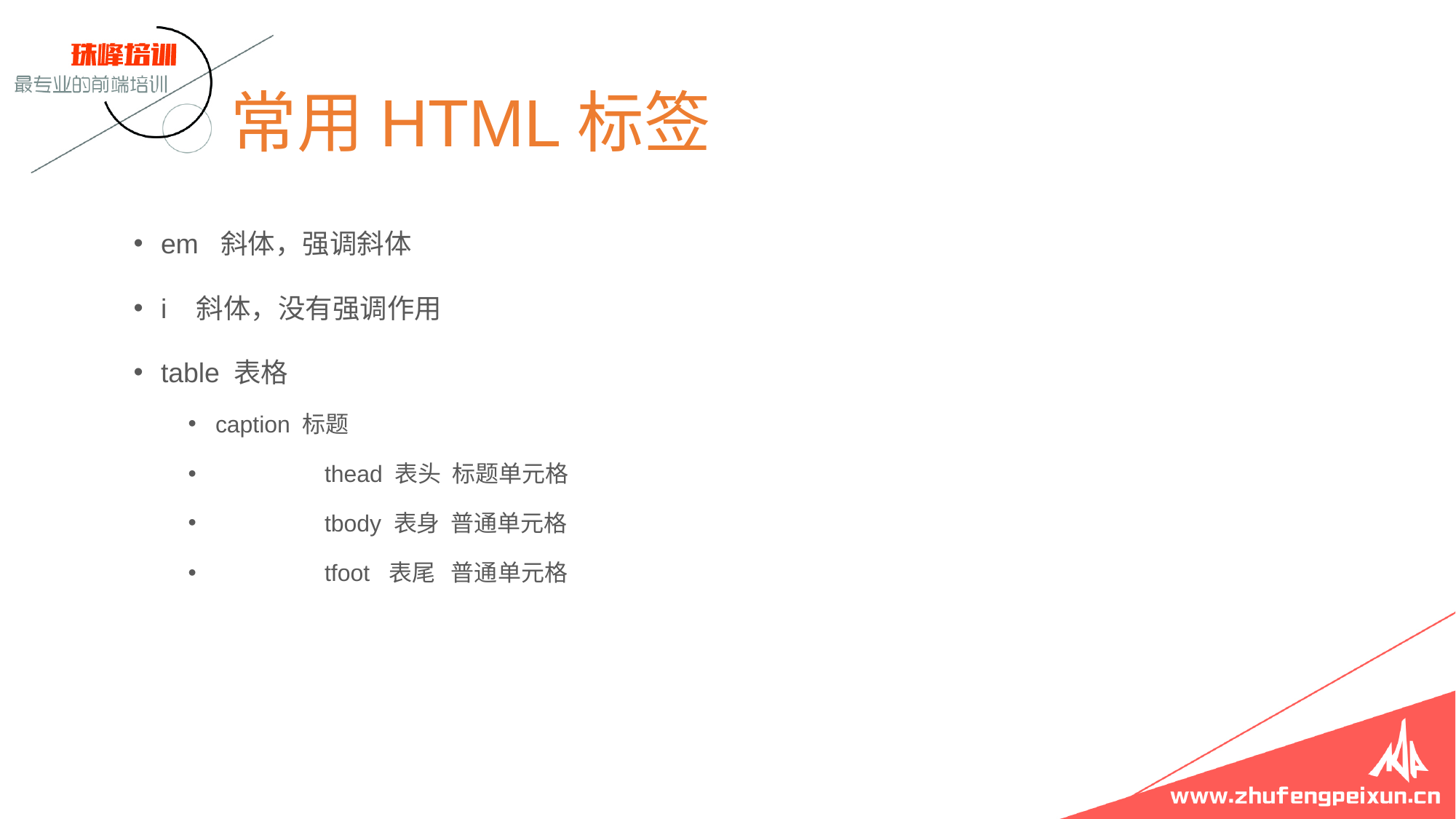

# 常用HTML标签
em  斜体，强调斜体
i   斜体，没有强调作用
table 表格
caption 标题
	thead 表头  标题单元格
	tbody 表身  普通单元格
	tfoot  表尾   普通单元格